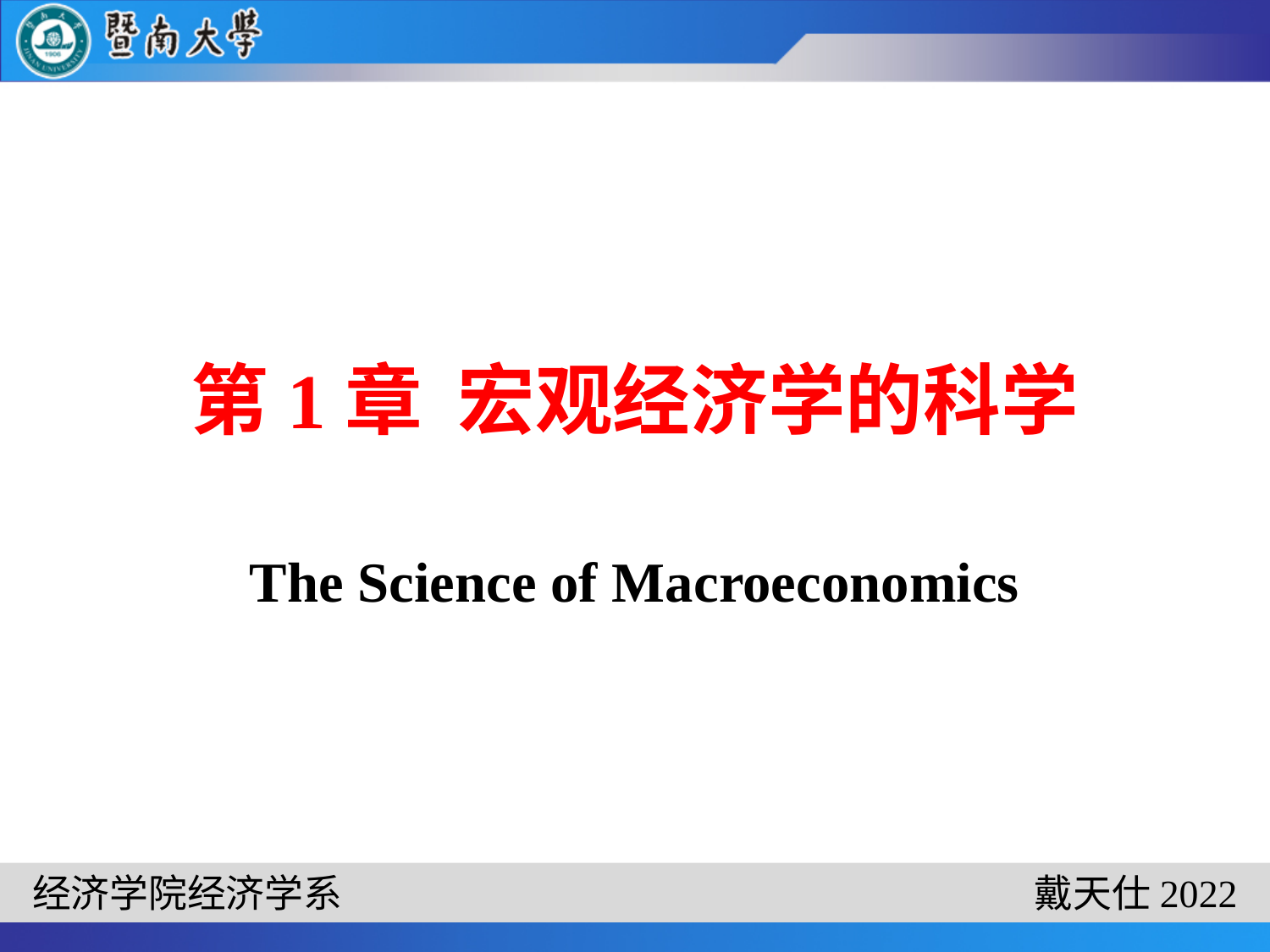

# 第1章  宏观经济学的科学
The Science of Macroeconomics